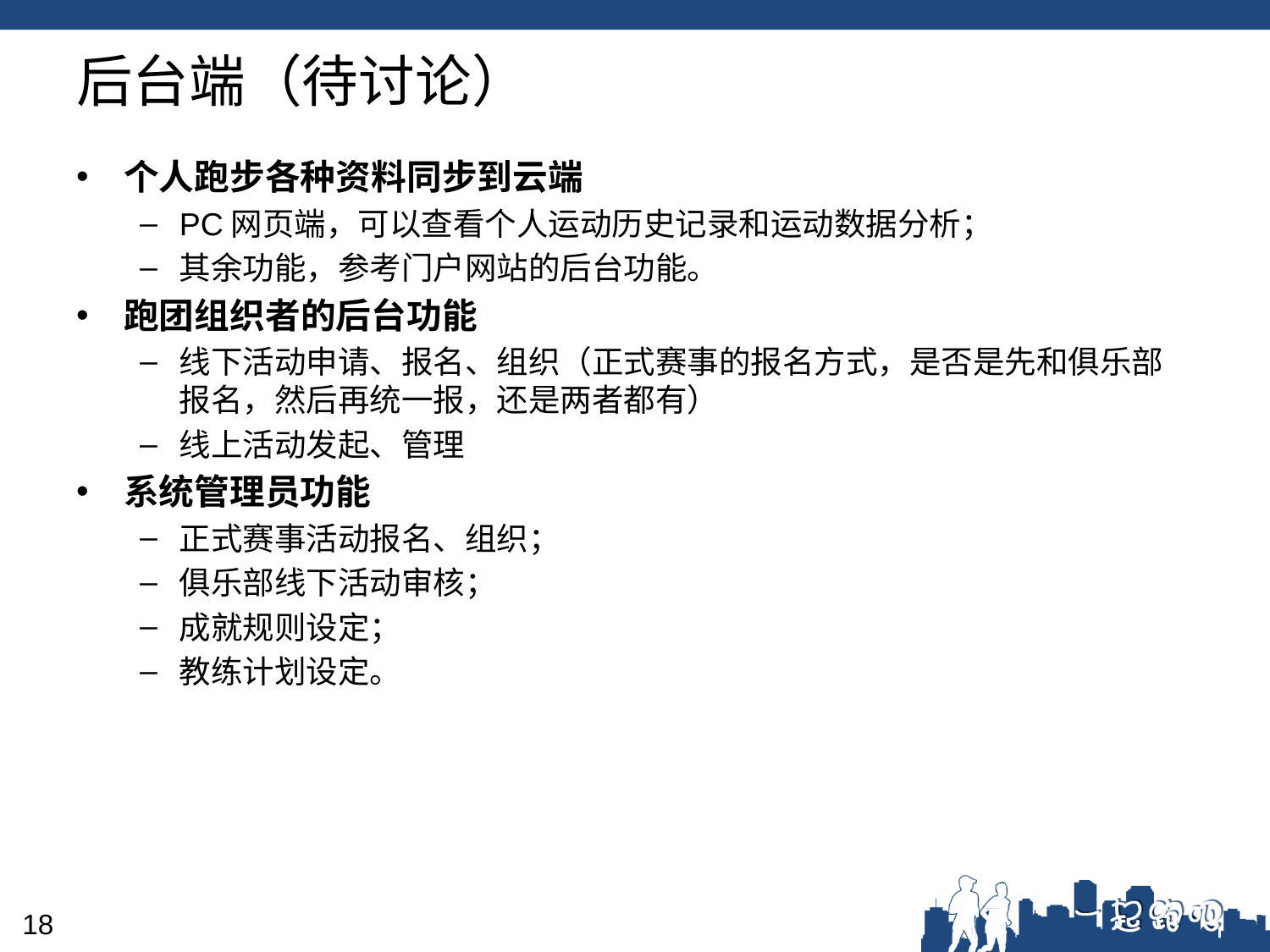

# 后台端（待讨论）
个人跑步各种资料同步到云端
PC网页端，可以查看个人运动历史记录和运动数据分析；
其余功能，参考门户网站的后台功能。
跑团组织者的后台功能
线下活动申请、报名、组织（正式赛事的报名方式，是否是先和俱乐部报名，然后再统一报，还是两者都有）
线上活动发起、管理
系统管理员功能
正式赛事活动报名、组织；
俱乐部线下活动审核；
成就规则设定；
教练计划设定。